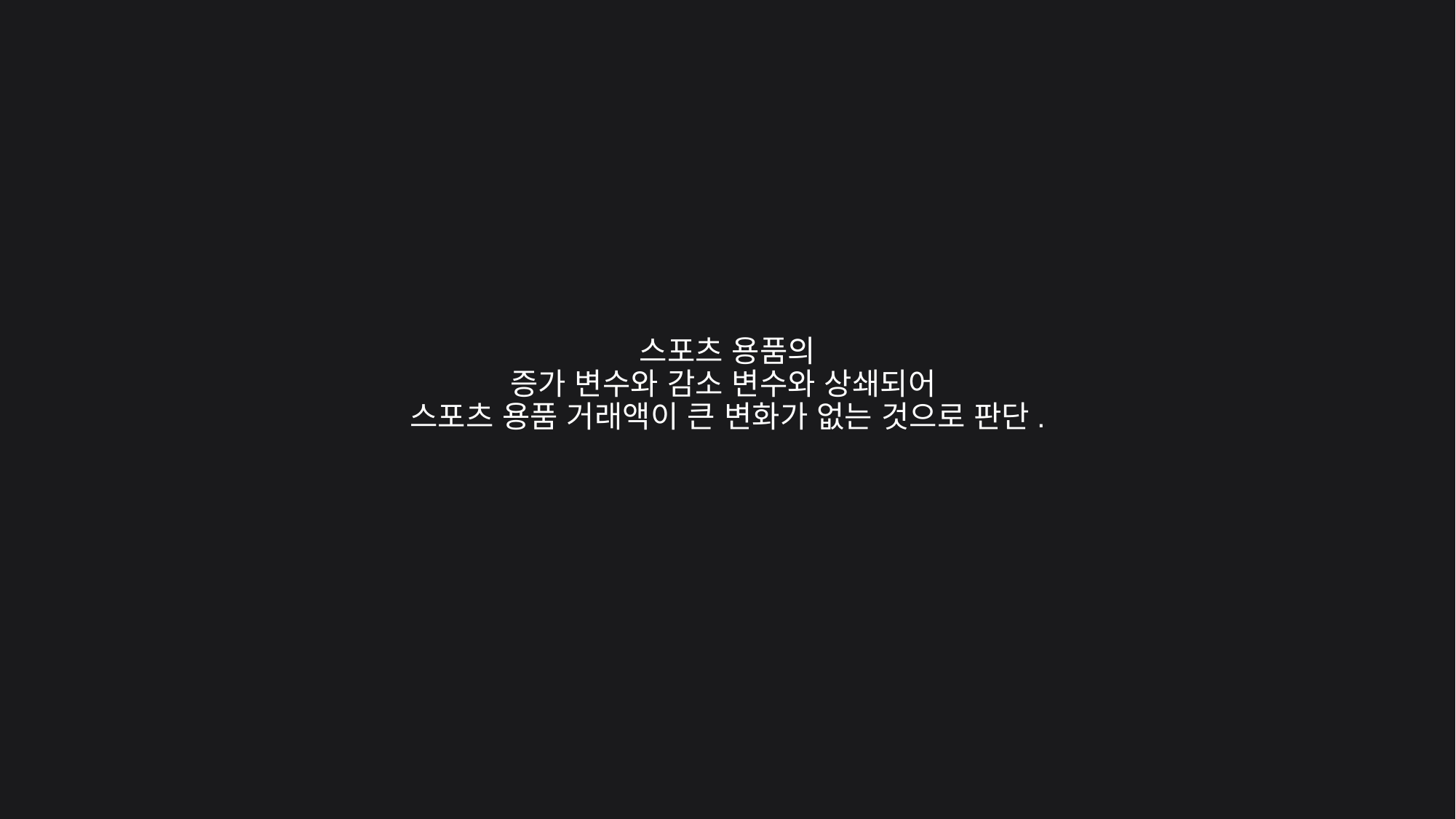

스포츠 용품의
증가 변수와 감소 변수와 상쇄되어
스포츠 용품 거래액이 큰 변화가 없는 것으로 판단.